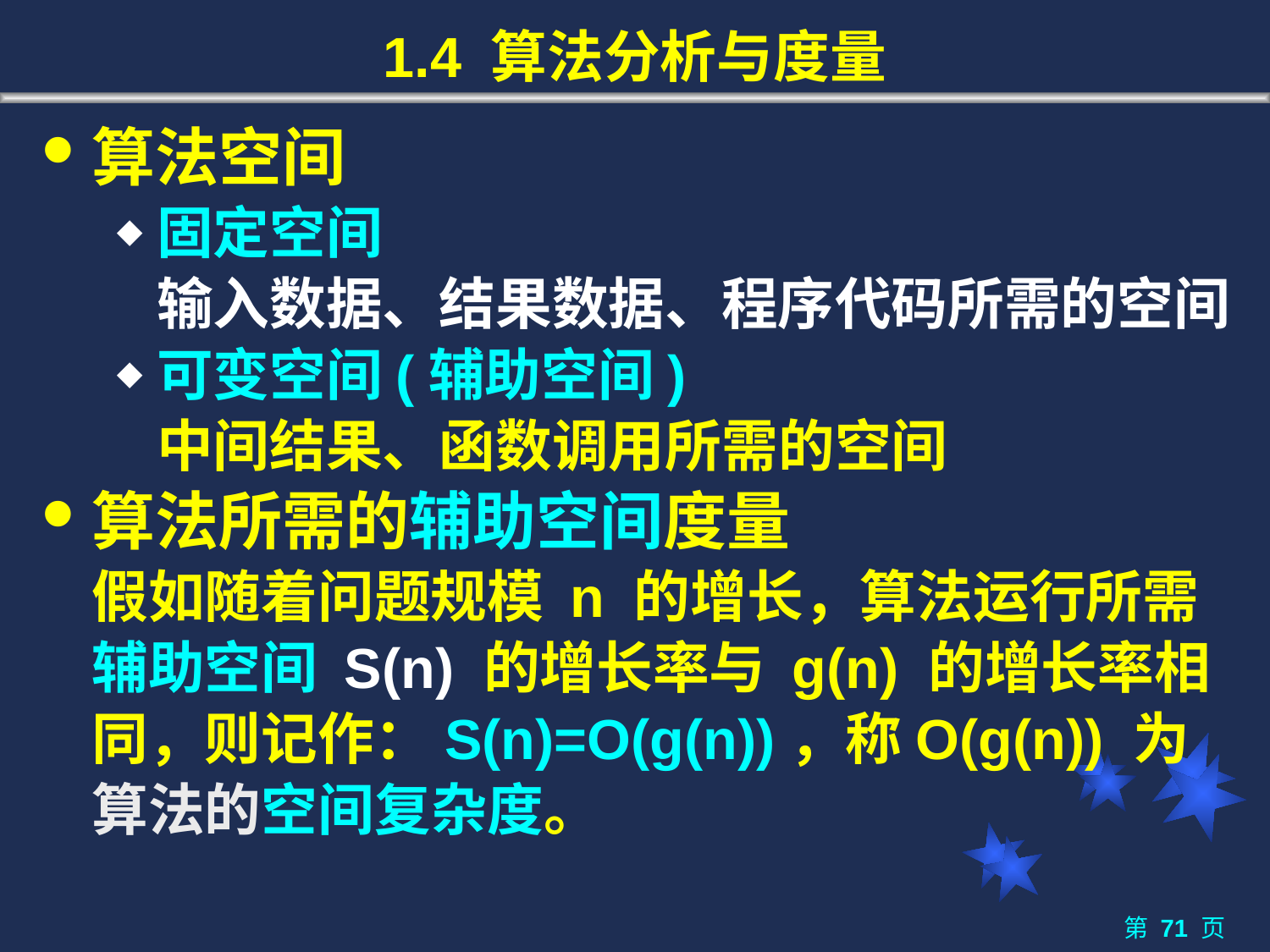

# 1.4 算法分析与度量
算法空间
固定空间
	输入数据、结果数据、程序代码所需的空间
可变空间(辅助空间)
	中间结果、函数调用所需的空间
算法所需的辅助空间度量
	假如随着问题规模 n 的增长，算法运行所需辅助空间 S(n) 的增长率与 g(n) 的增长率相同，则记作：S(n)=O(g(n))，称O(g(n)) 为算法的空间复杂度。
第 71 页